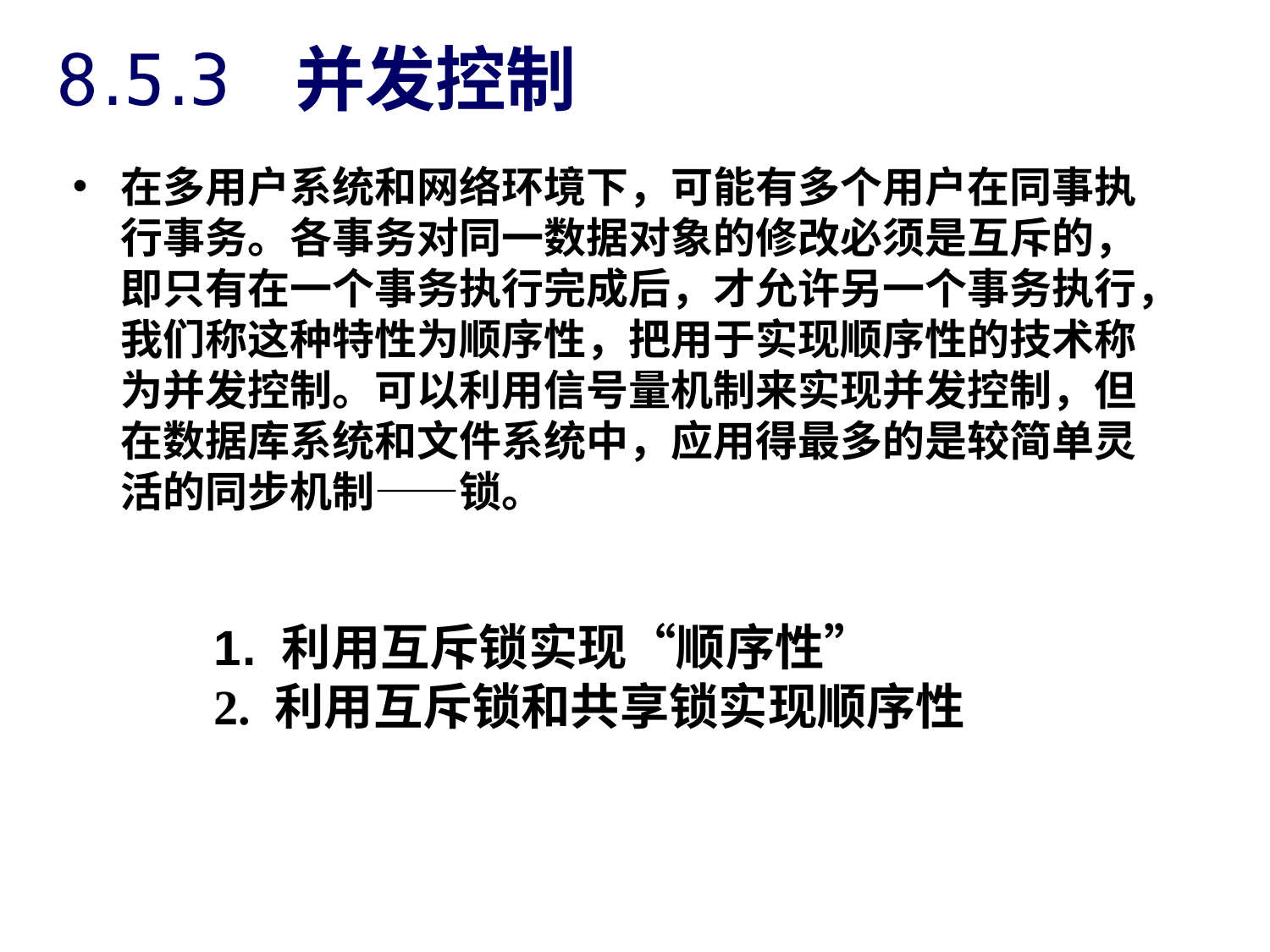

# 8.5.3  并发控制
在多用户系统和网络环境下，可能有多个用户在同事执行事务。各事务对同一数据对象的修改必须是互斥的，即只有在一个事务执行完成后，才允许另一个事务执行，我们称这种特性为顺序性，把用于实现顺序性的技术称为并发控制。可以利用信号量机制来实现并发控制，但在数据库系统和文件系统中，应用得最多的是较简单灵活的同步机制——锁。
 利用互斥锁实现“顺序性”
2. 利用互斥锁和共享锁实现顺序性
78